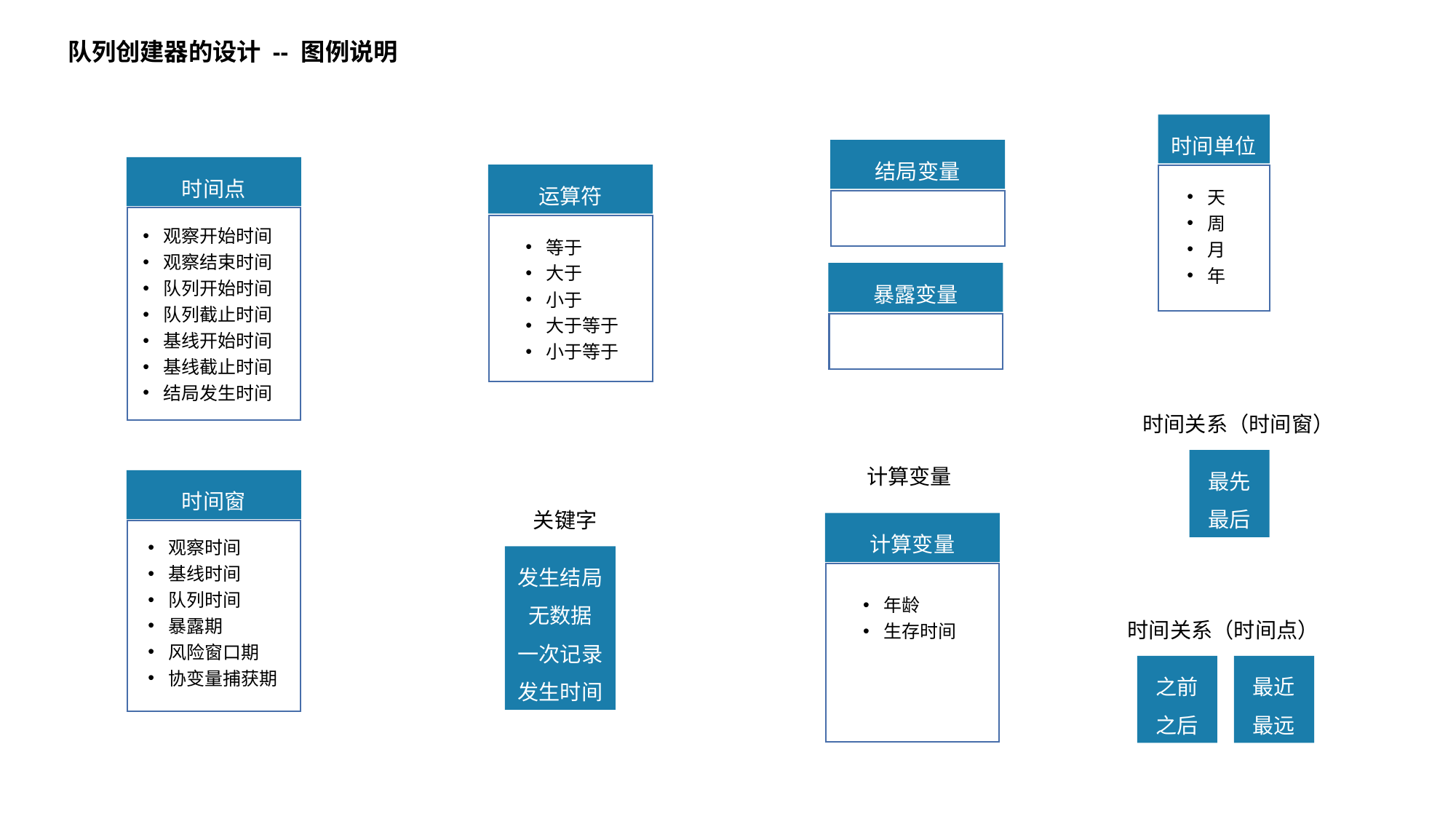

队列创建器的设计 -- 图例说明
时间单位

天
周
月
年
结局变量

暴露变量

时间点

观察开始时间
观察结束时间
队列开始时间
队列截止时间
基线开始时间
基线截止时间
结局发生时间
运算符

等于
大于
小于
大于等于
小于等于
时间关系（时间窗）
最先
最后
计算变量
计算变量

年龄
生存时间
时间窗

观察时间
基线时间
队列时间
暴露期
风险窗口期
协变量捕获期
关键字
发生结局
无数据
一次记录
发生时间
时间关系（时间点）
之前
之后
最近
最远